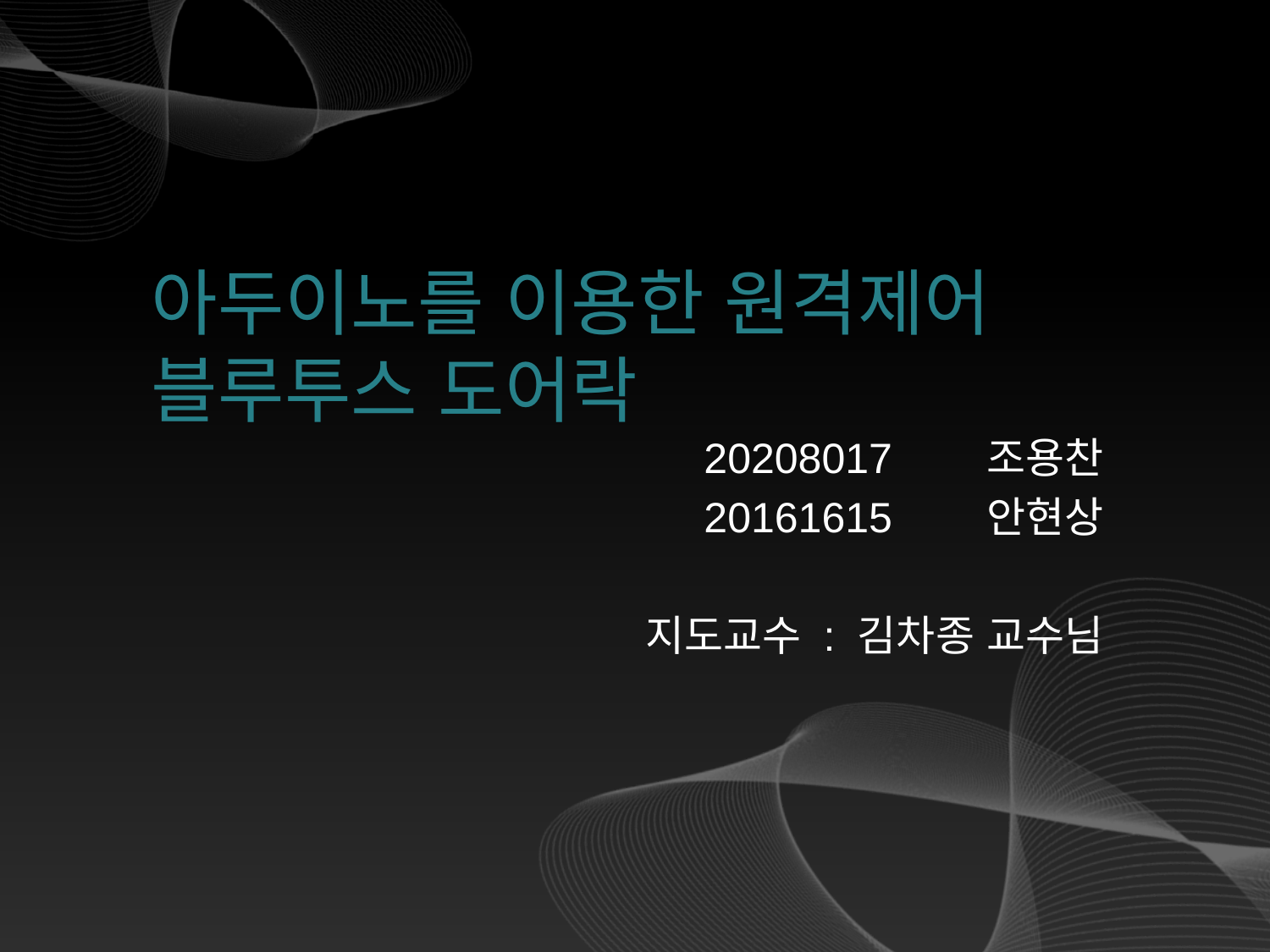

# 아두이노를 이용한 원격제어 블루투스 도어락
20208017       조용찬
20161615       안현상

지도교수 : 김차종 교수님